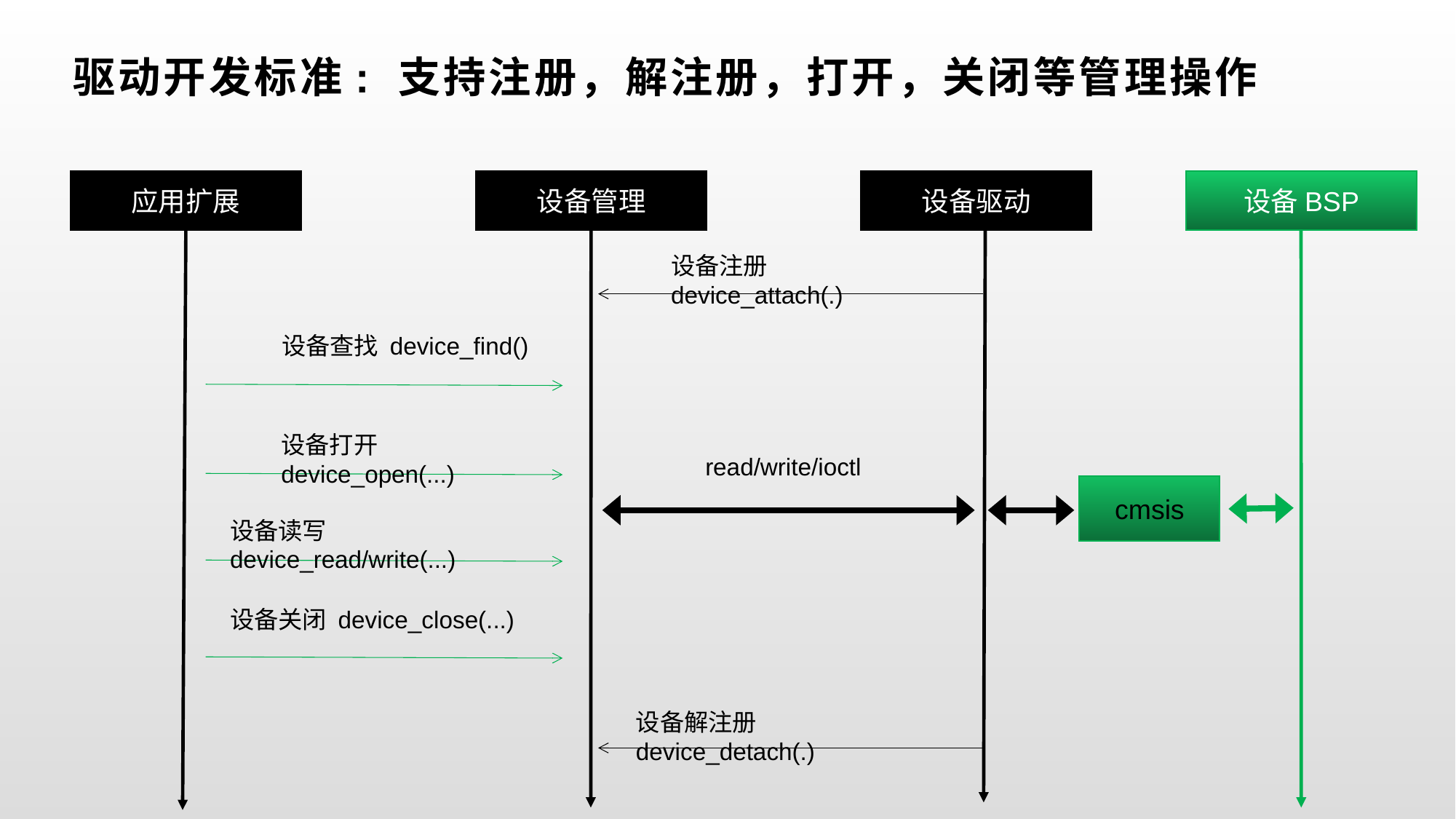

# 驱动开发标准: 支持注册，解注册，打开，关闭等管理操作
应用扩展
设备管理
设备驱动
设备BSP
设备注册 device_attach(.)
设备查找 device_find()
设备打开 device_open(...)
          read/write/ioctl
cmsis
设备读写 device_read/write(...)
设备关闭 device_close(...)
设备解注册 device_detach(.)